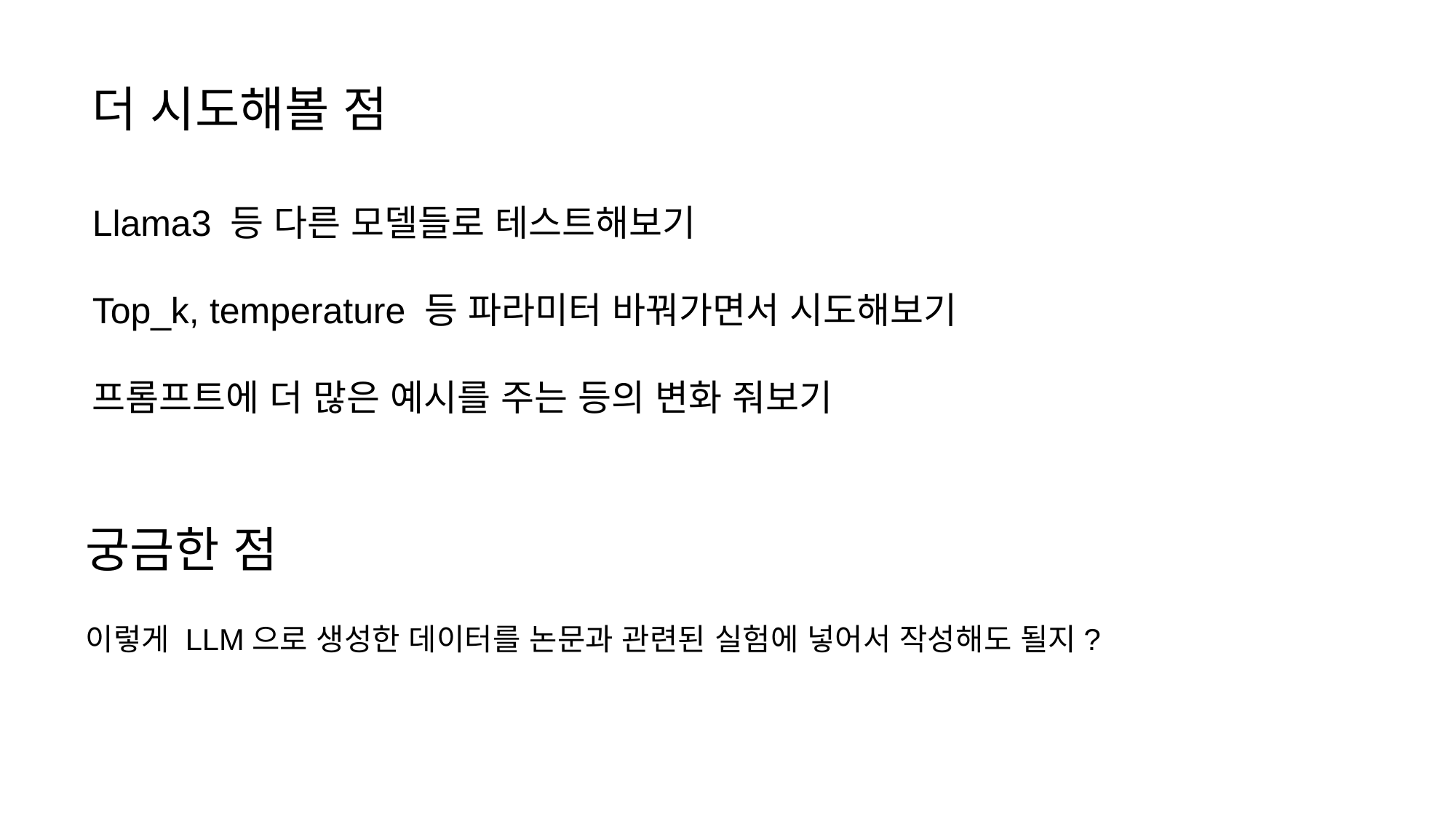

더 시도해볼 점
Llama3 등 다른 모델들로 테스트해보기

Top_k, temperature 등 파라미터 바꿔가면서 시도해보기

프롬프트에 더 많은 예시를 주는 등의 변화 줘보기
궁금한 점
이렇게 LLM으로 생성한 데이터를 논문과 관련된 실험에 넣어서 작성해도 될지?